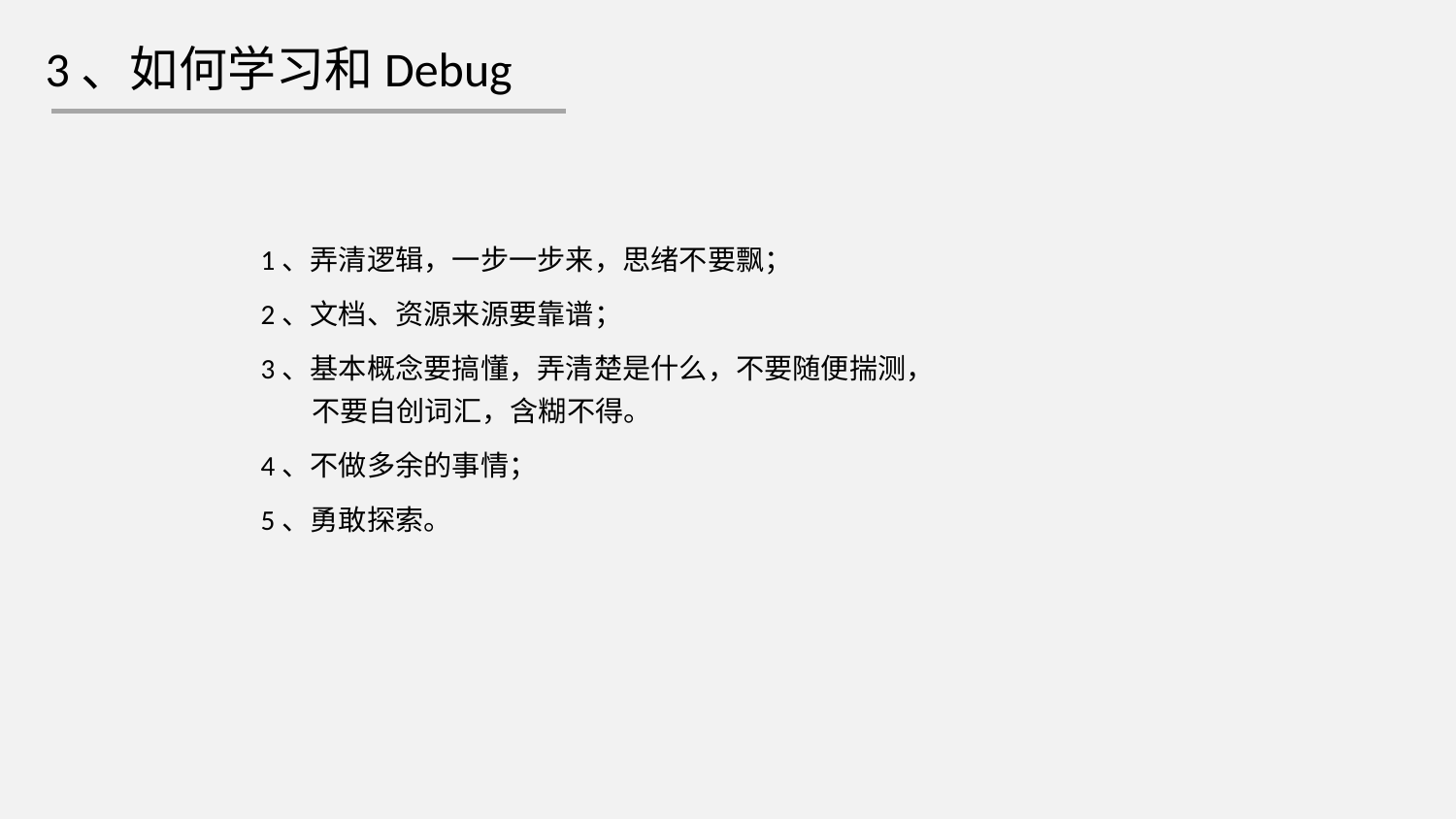

3、如何学习和Debug
1、弄清逻辑，一步一步来，思绪不要飘；

2、文档、资源来源要靠谱；

3、基本概念要搞懂，弄清楚是什么，不要随便揣测，
       不要自创词汇，含糊不得。

4、不做多余的事情；

5、勇敢探索。